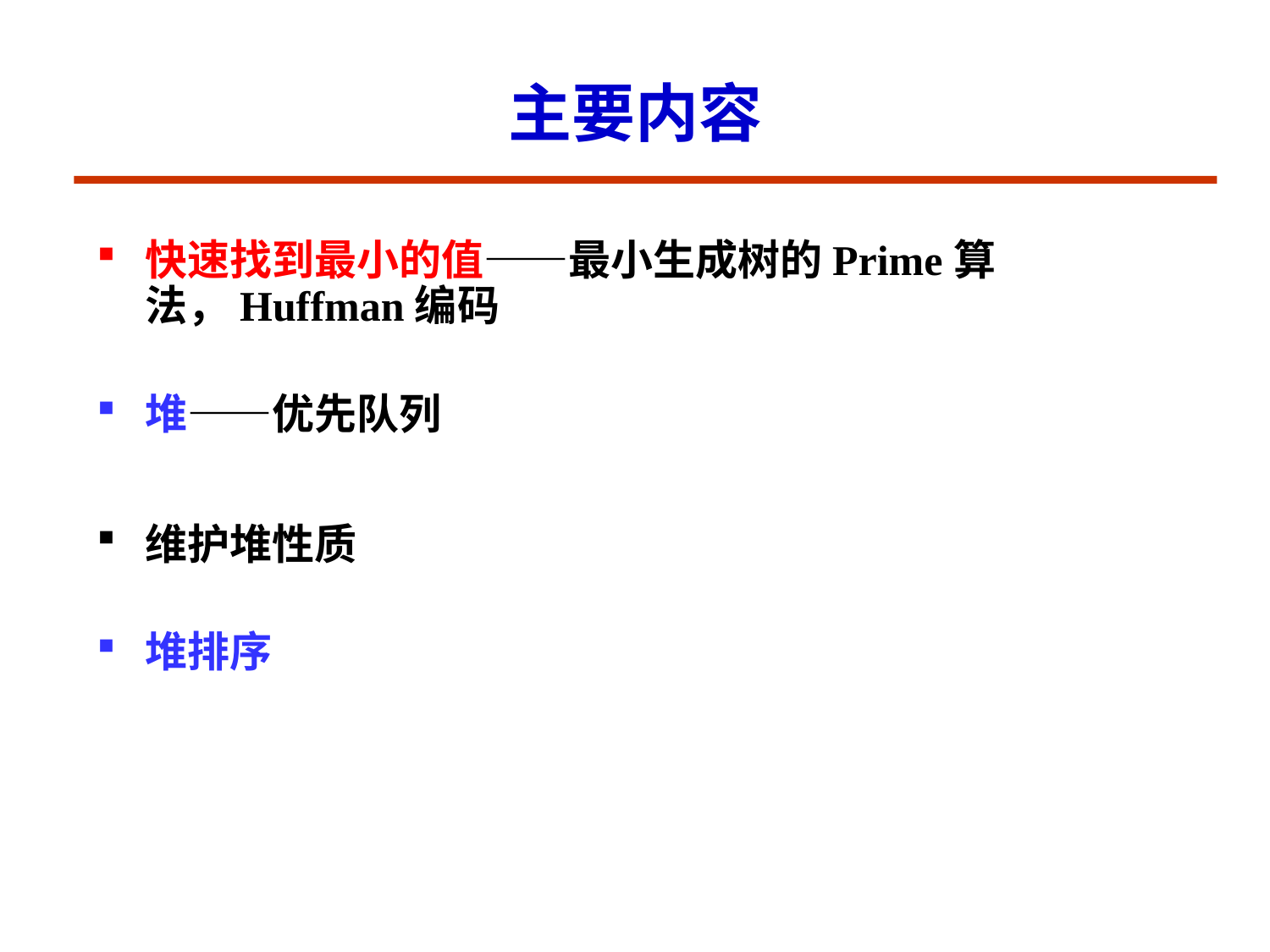

主要内容
快速找到最小的值——最小生成树的Prime算法，Huffman编码

堆——优先队列

维护堆性质

堆排序